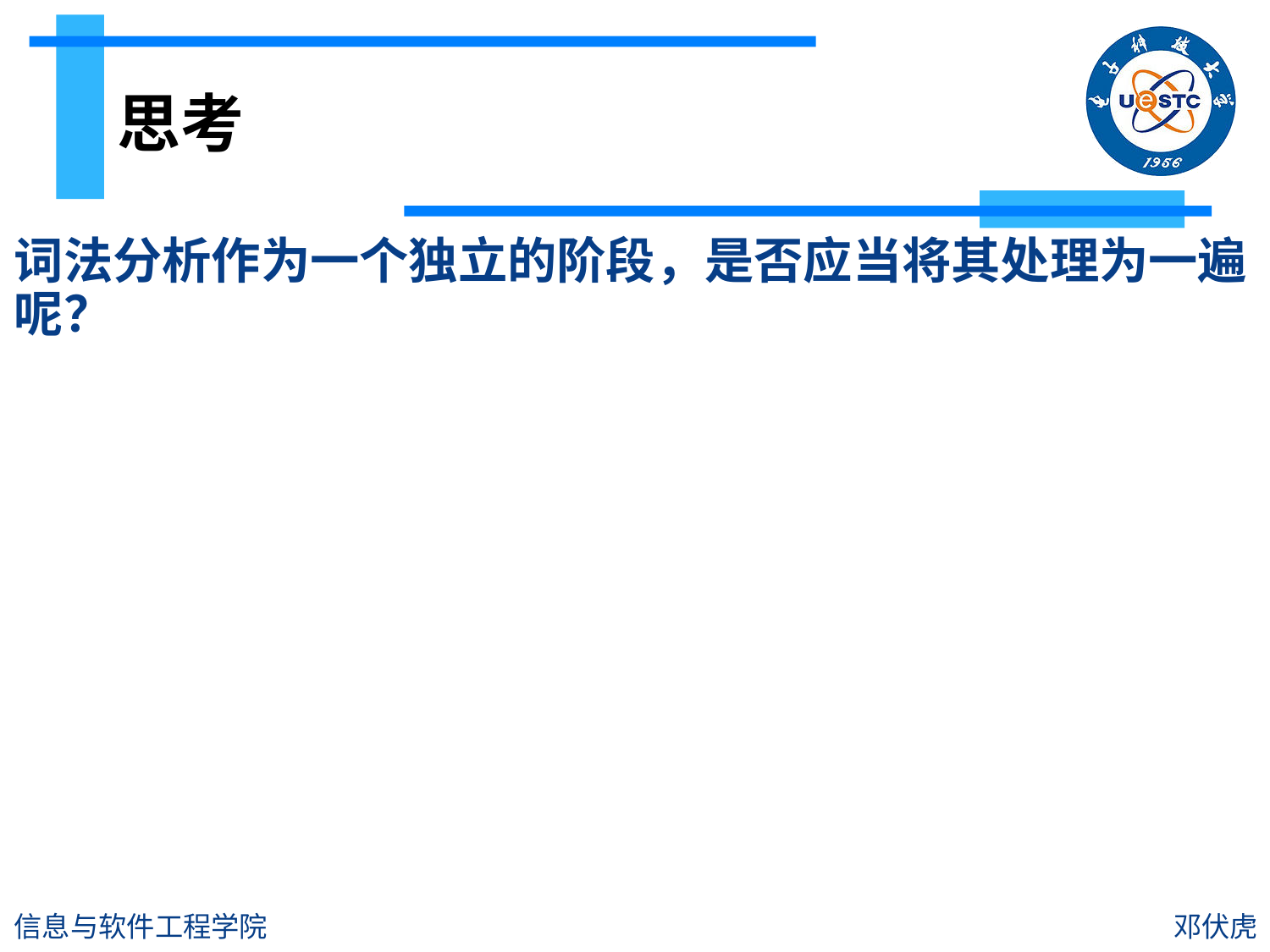

# 思考
词法分析作为一个独立的阶段，是否应当将其处理为一遍呢？

11
信息与软件工程学院
邓伏虎